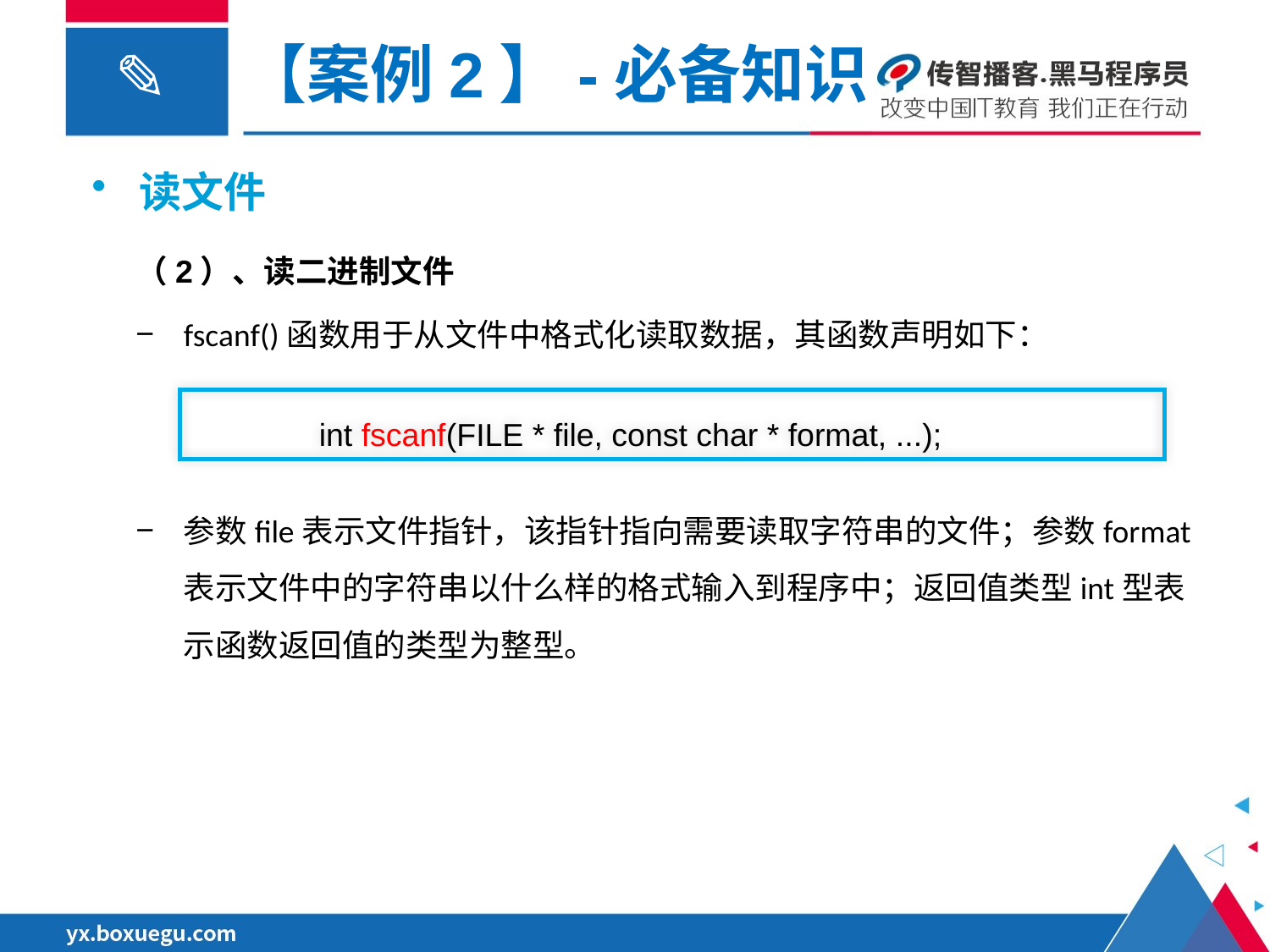

【案例2】-必备知识
读文件
（2）、读二进制文件
fscanf()函数用于从文件中格式化读取数据，其函数声明如下：
	int fscanf(FILE * file, const char * format, ...);
参数file表示文件指针，该指针指向需要读取字符串的文件；参数format表示文件中的字符串以什么样的格式输入到程序中；返回值类型int型表示函数返回值的类型为整型。